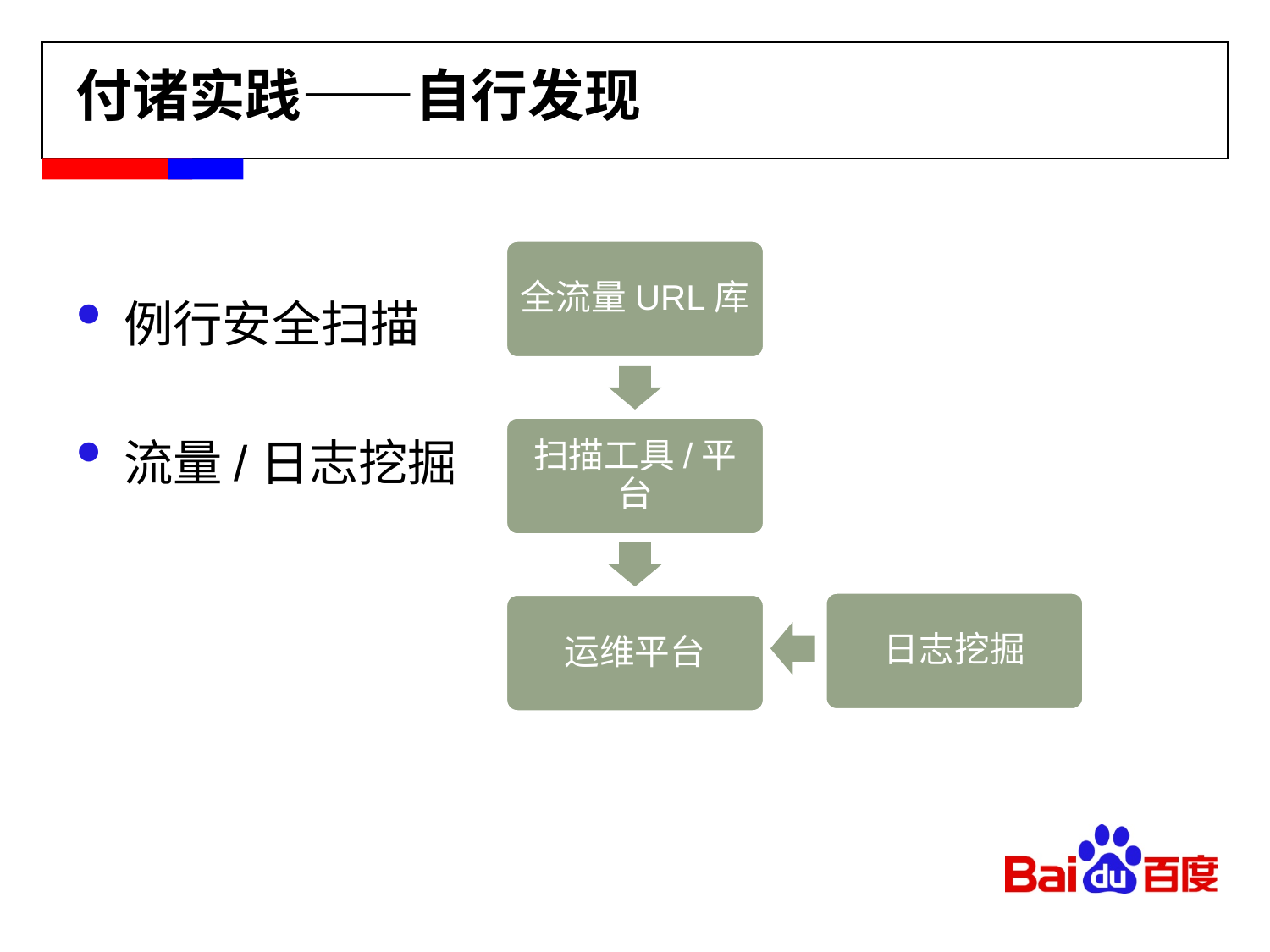

付诸实践——自行发现

例行安全扫描

流量/日志挖掘

全流量URL库

扫描工具/平台

日志挖掘
运维平台